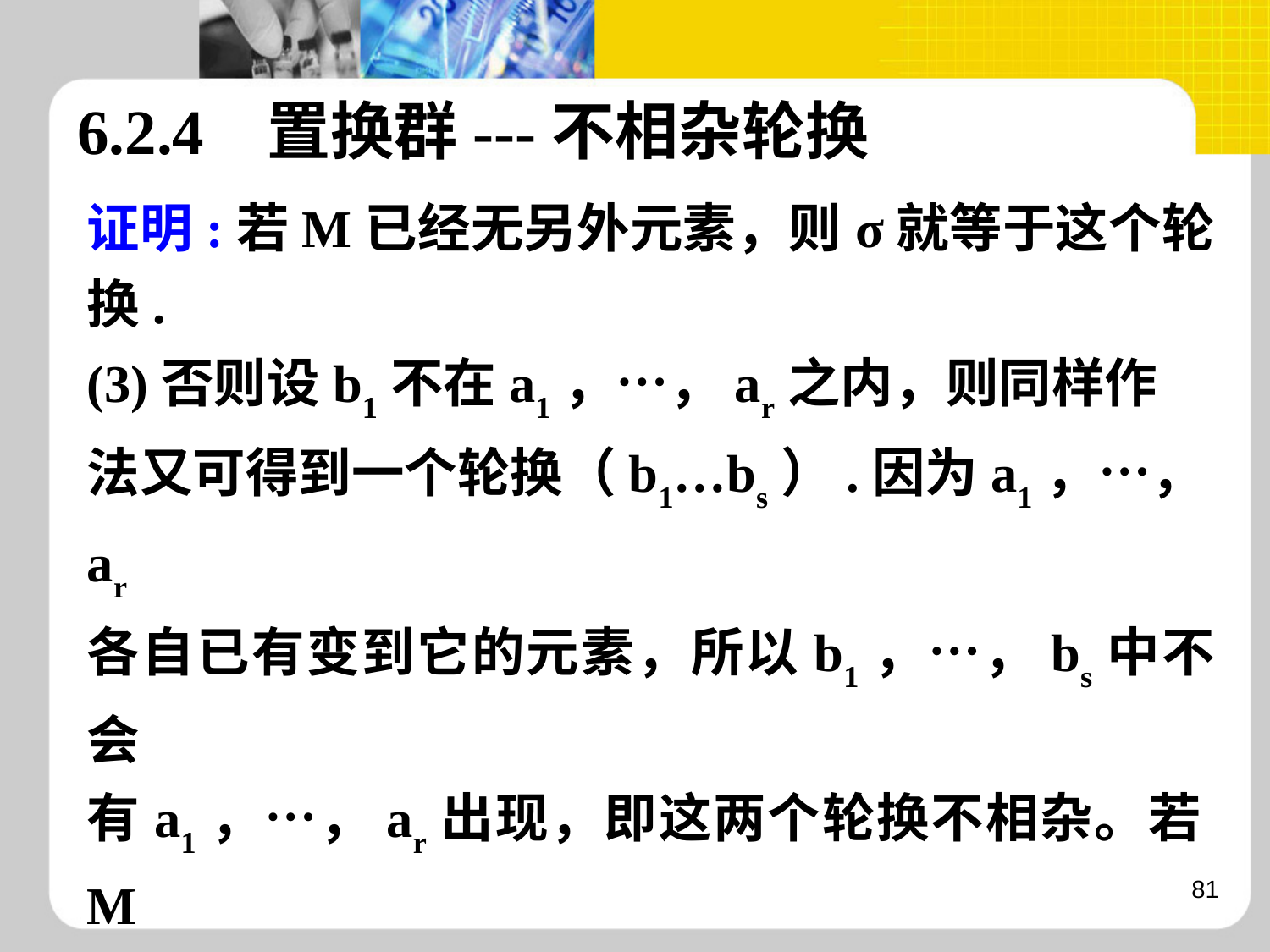

6.2.4   置换群---不相杂轮换
证明:若M已经无另外元素，则σ就等于这个轮换.
(3)否则设b1不在a1，…，ar之内，则同样作
法又可得到一个轮换（b1…bs）.因为a1，…，ar
各自已有变到它的元素，所以b1，…，bs中不会
有a1，…，ar出现，即这两个轮换不相杂。若M
的元素已尽，则σ就等于这两个轮换的乘积，否
则如上又可得到一个轮换。如此类推，由于M有
限，最后必得σ=(a1…ar)(b1…bs) …(c1…ct) (1)
   即σ表成了不相杂轮换的乘积。
81